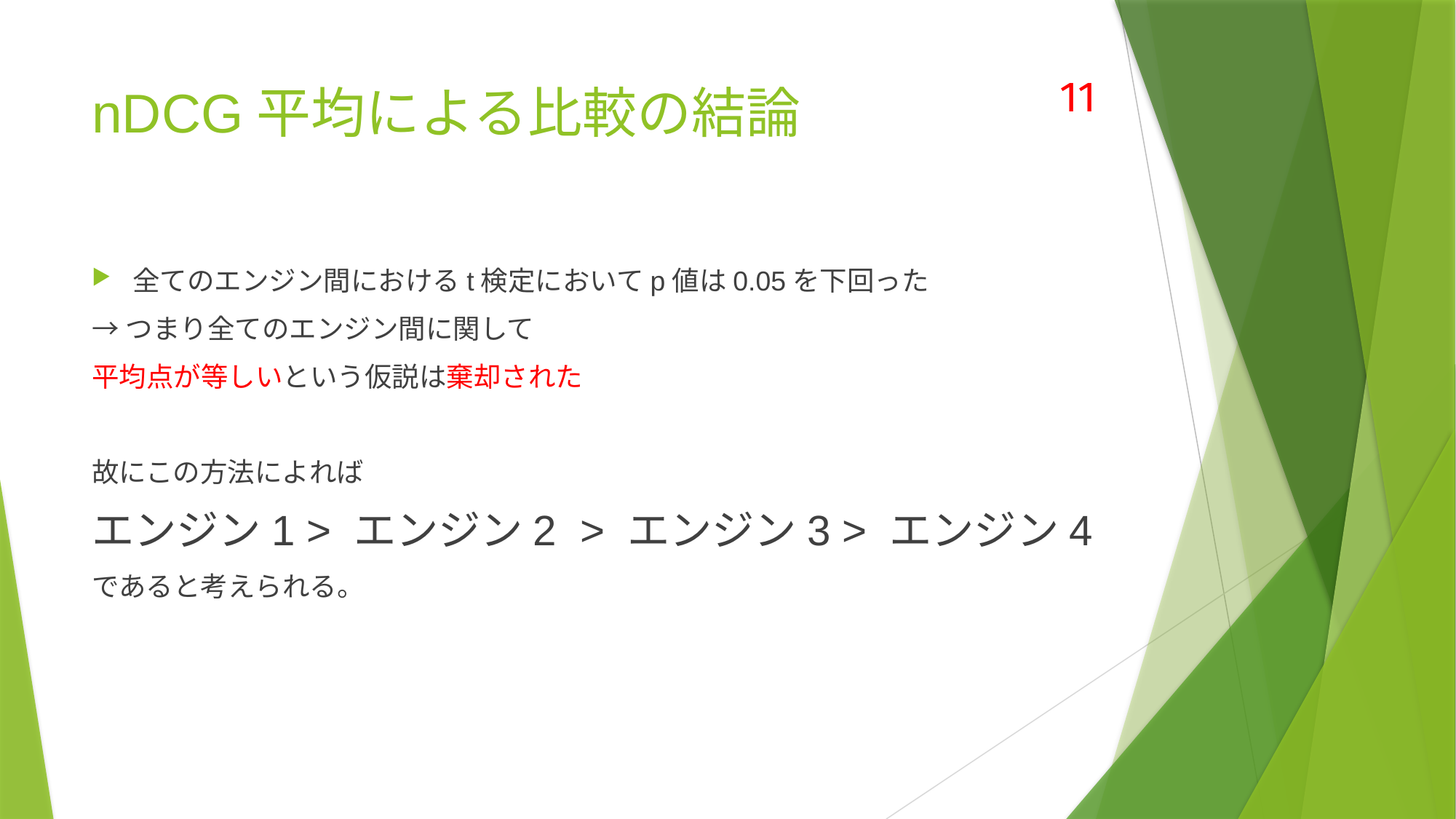

# nDCG平均による比較の結論
11
全てのエンジン間におけるt検定においてp値は0.05を下回った
→つまり全てのエンジン間に関して
平均点が等しいという仮説は棄却された

故にこの方法によれば
エンジン1 > エンジン2  > エンジン3 > エンジン4
であると考えられる。